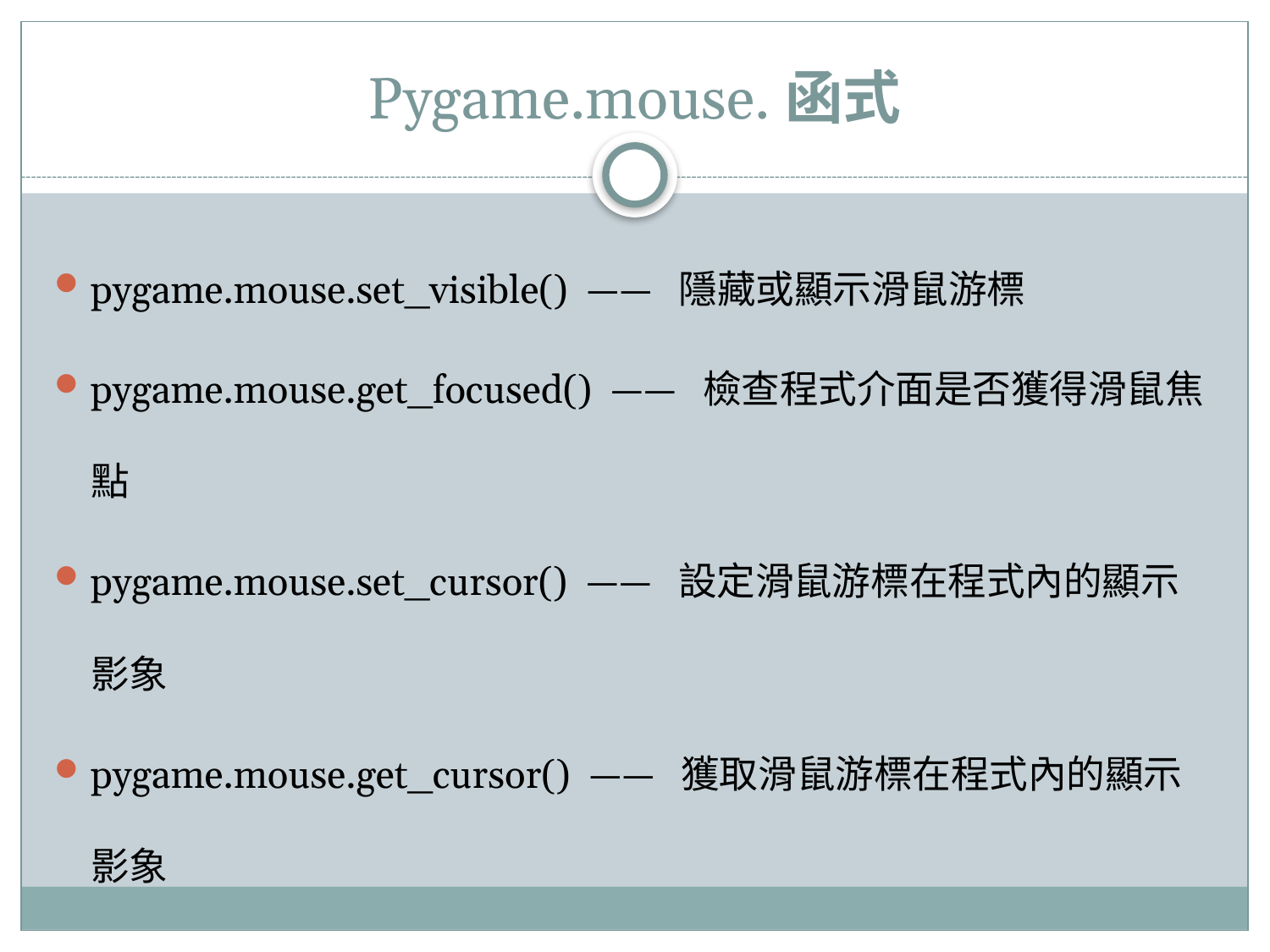

# Pygame.mouse.函式
pygame.mouse.set_visible()  ——  隱藏或顯示滑鼠游標
pygame.mouse.get_focused()  ——  檢查程式介面是否獲得滑鼠焦點
pygame.mouse.set_cursor()  ——  設定滑鼠游標在程式內的顯示影象
pygame.mouse.get_cursor()  ——  獲取滑鼠游標在程式內的顯示影象